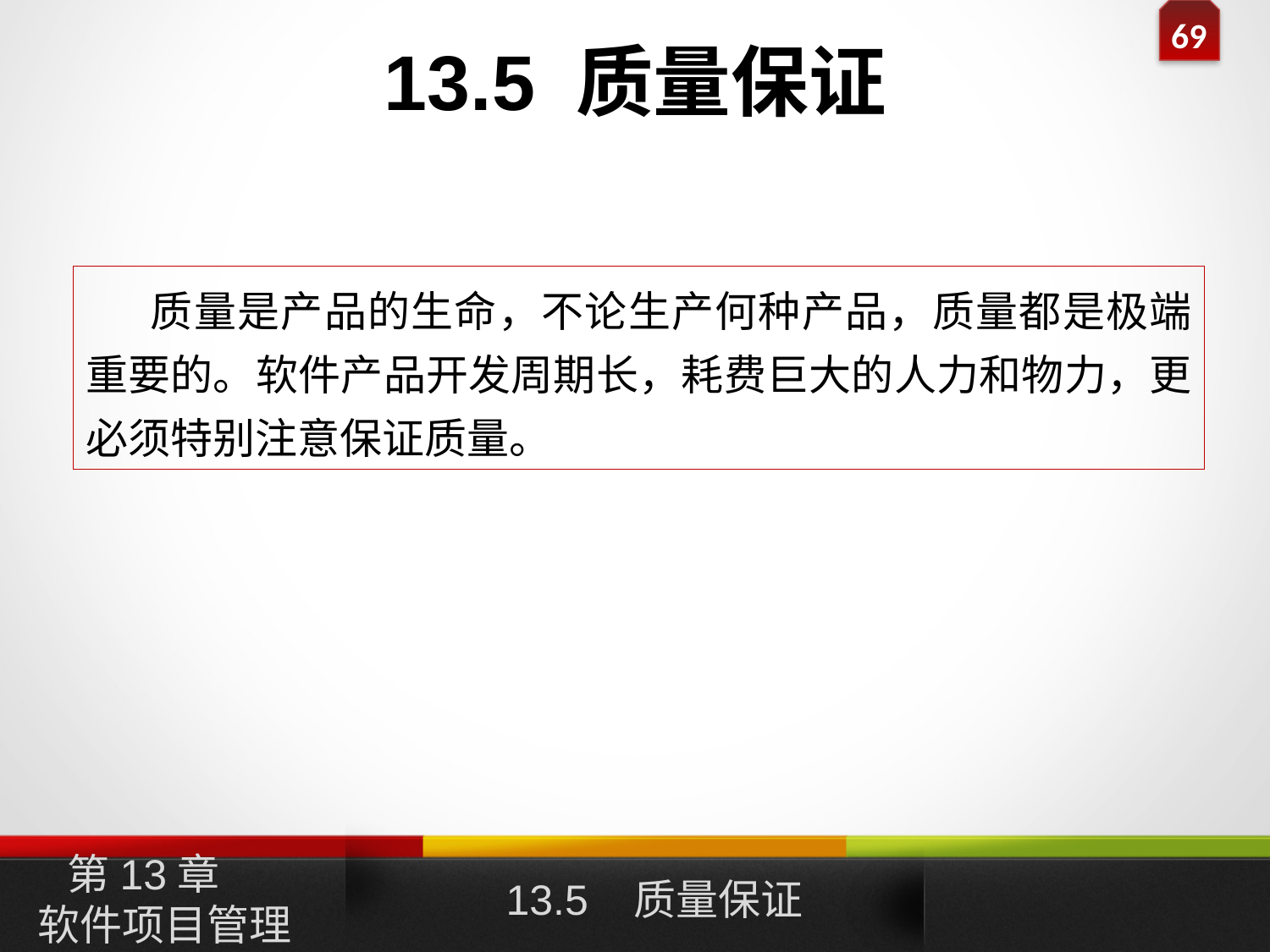

# 13.5 质量保证
     质量是产品的生命，不论生产何种产品，质量都是极端重要的。软件产品开发周期长，耗费巨大的人力和物力，更必须特别注意保证质量。
第13章
软件项目管理
13.5   质量保证